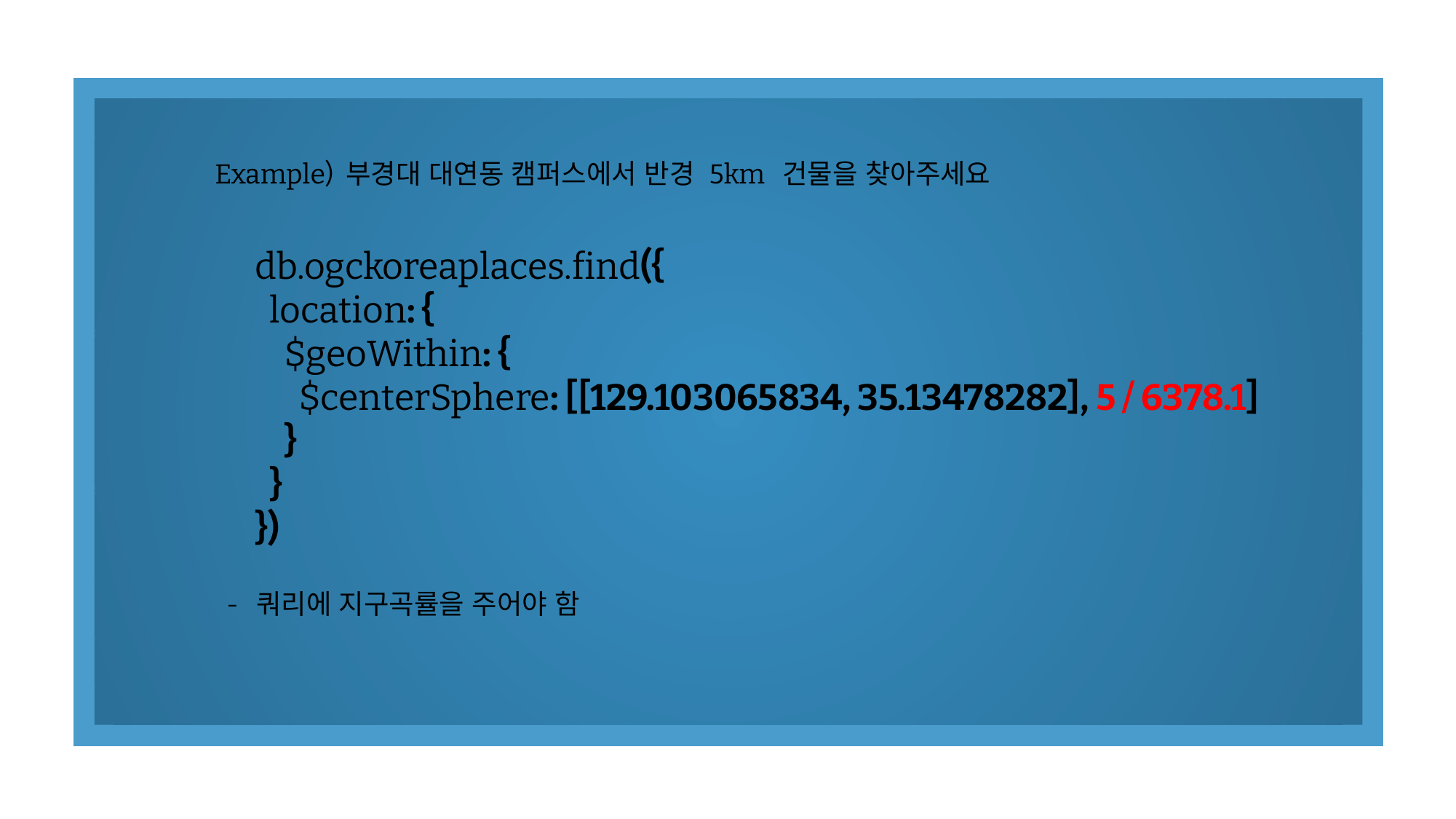

#
Example) 부경대 대연동 캠퍼스에서 반경 5km  건물을 찾아주세요

db.ogckoreaplaces.find({
  location: {
    $geoWithin: {
      $centerSphere: [[129.103065834, 35.13478282], 5 / 6378.1]
    }
  }
})
-  쿼리에 지구곡률을 주어야 함